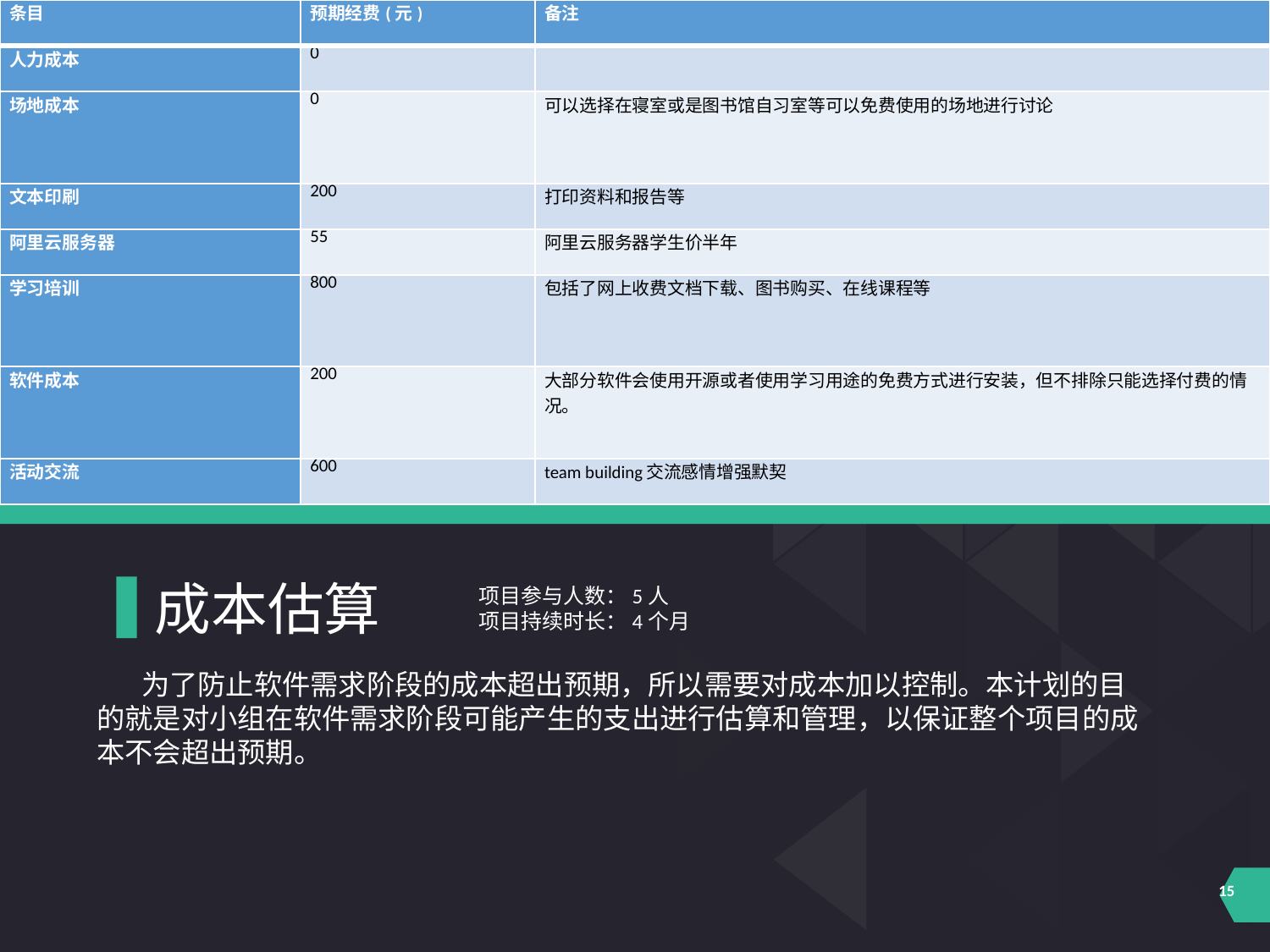

| 条目 | 预期经费(元) | 备注 |
| --- | --- | --- |
| 人力成本 | 0 |  |
| 场地成本 | 0 | 可以选择在寝室或是图书馆自习室等可以免费使用的场地进行讨论 |
| 文本印刷 | 200 | 打印资料和报告等 |
| 阿里云服务器 | 55 | 阿里云服务器学生价半年 |
| 学习培训 | 800 | 包括了网上收费文档下载、图书购买、在线课程等 |
| 软件成本 | 200 | 大部分软件会使用开源或者使用学习用途的免费方式进行安装，但不排除只能选择付费的情况。 |
| 活动交流 | 600 | team building交流感情增强默契 |

成本估算

项目参与人数：5人
项目持续时长：4个月

      为了防止软件需求阶段的成本超出预期，所以需要对成本加以控制。本计划的目的就是对小组在软件需求阶段可能产生的支出进行估算和管理，以保证整个项目的成本不会超出预期。